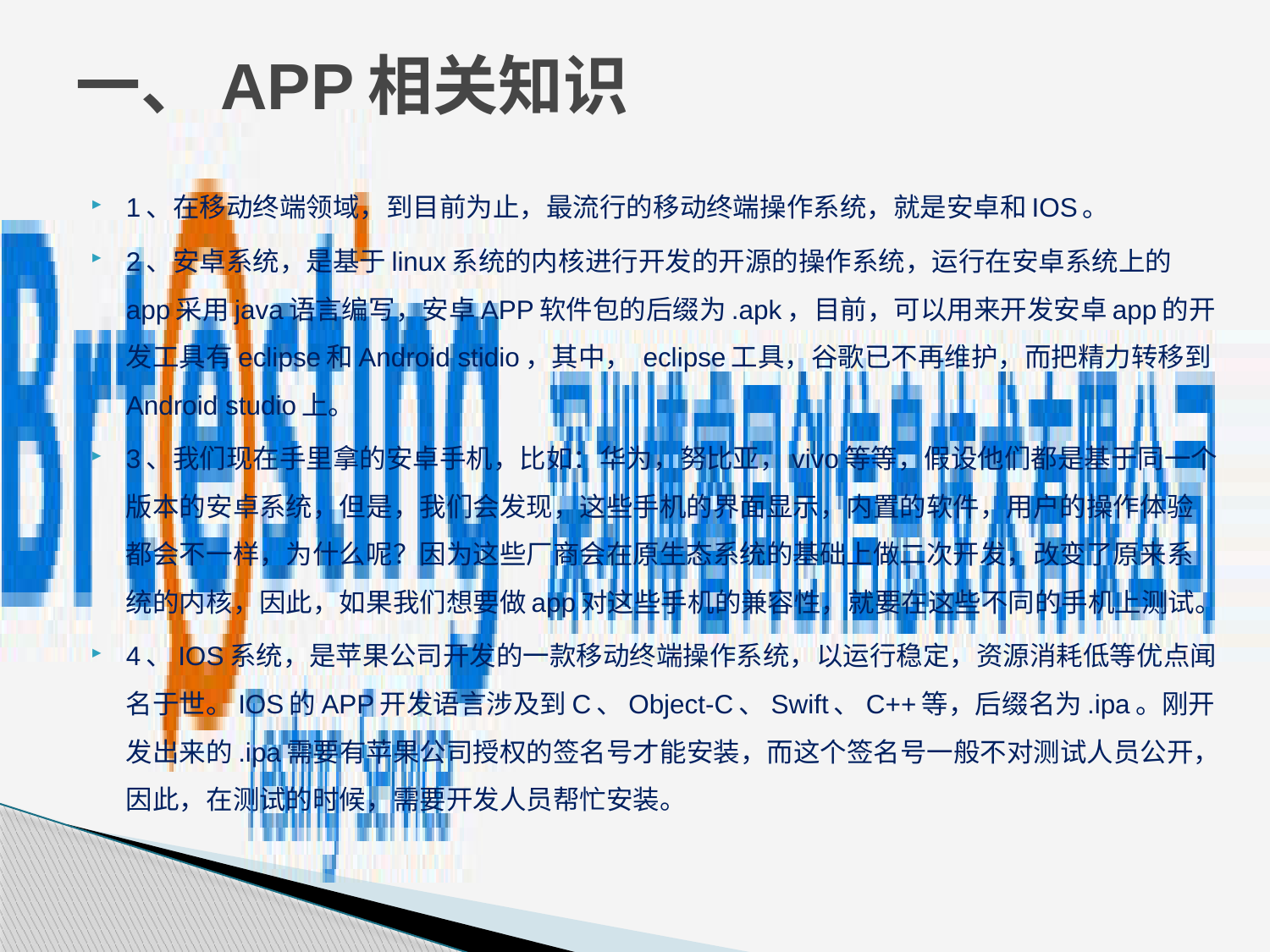

# 一、APP相关知识
1、在移动终端领域，到目前为止，最流行的移动终端操作系统，就是安卓和IOS。
2、安卓系统，是基于linux系统的内核进行开发的开源的操作系统，运行在安卓系统上的app采用java语言编写，安卓APP软件包的后缀为.apk，目前，可以用来开发安卓app的开发工具有eclipse和Android stidio，其中， eclipse工具，谷歌已不再维护，而把精力转移到Android studio上。
3、我们现在手里拿的安卓手机，比如：华为，努比亚，vivo等等，假设他们都是基于同一个版本的安卓系统，但是，我们会发现，这些手机的界面显示，内置的软件，用户的操作体验都会不一样，为什么呢？因为这些厂商会在原生态系统的基础上做二次开发，改变了原来系统的内核，因此，如果我们想要做app对这些手机的兼容性，就要在这些不同的手机上测试。
4、IOS系统，是苹果公司开发的一款移动终端操作系统，以运行稳定，资源消耗低等优点闻名于世。IOS的APP开发语言涉及到C、Object-C、Swift、C++等，后缀名为.ipa。刚开发出来的.ipa需要有苹果公司授权的签名号才能安装，而这个签名号一般不对测试人员公开，因此，在测试的时候，需要开发人员帮忙安装。